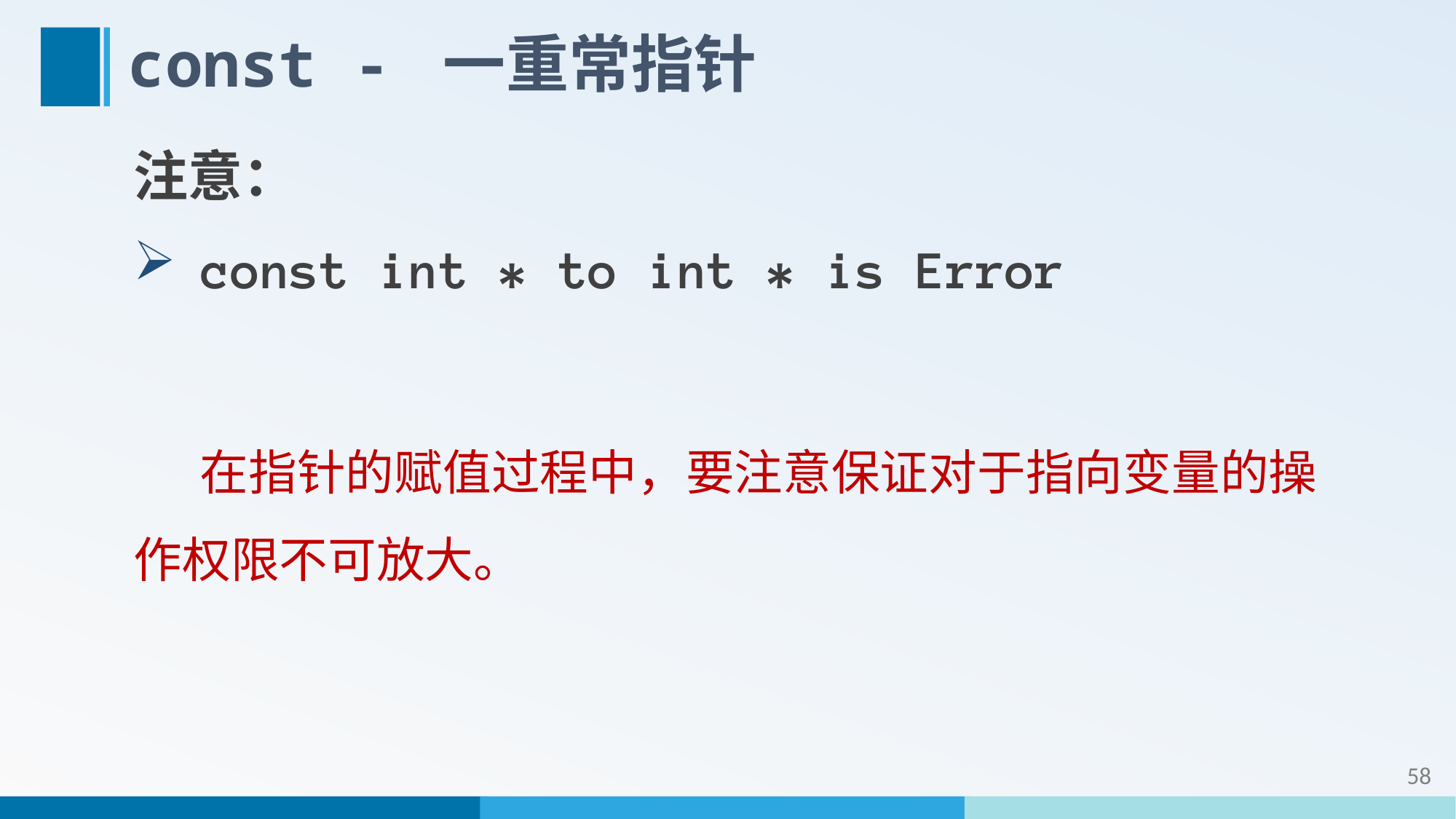

# const - 一重常指针
注意：
const int * to int * is Error

     在指针的赋值过程中，要注意保证对于指向变量的操作权限不可放大。